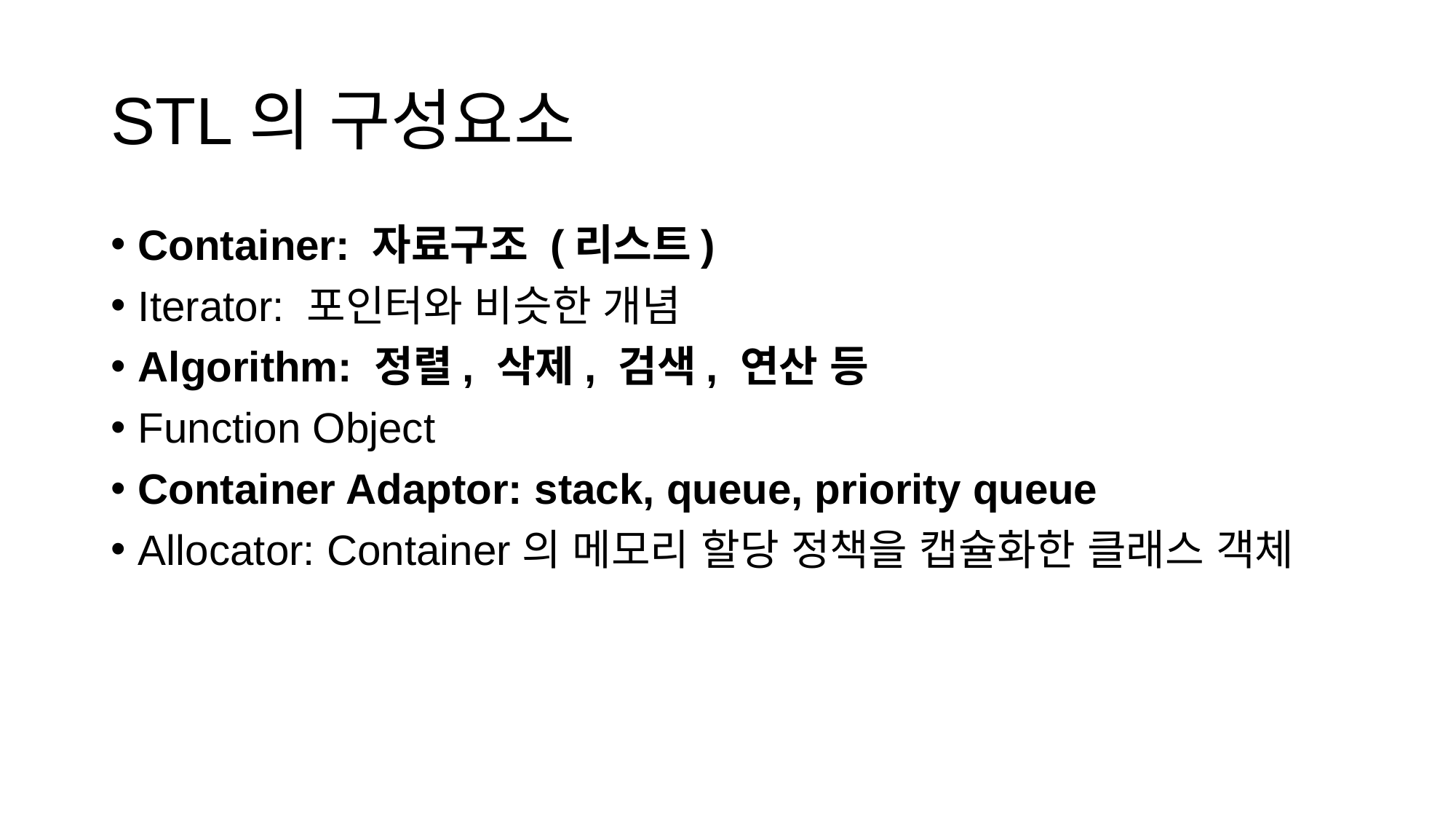

# STL의 구성요소
Container: 자료구조 (리스트)
Iterator: 포인터와 비슷한 개념
Algorithm: 정렬, 삭제, 검색, 연산 등
Function Object
Container Adaptor: stack, queue, priority queue
Allocator: Container의 메모리 할당 정책을 캡슐화한 클래스 객체